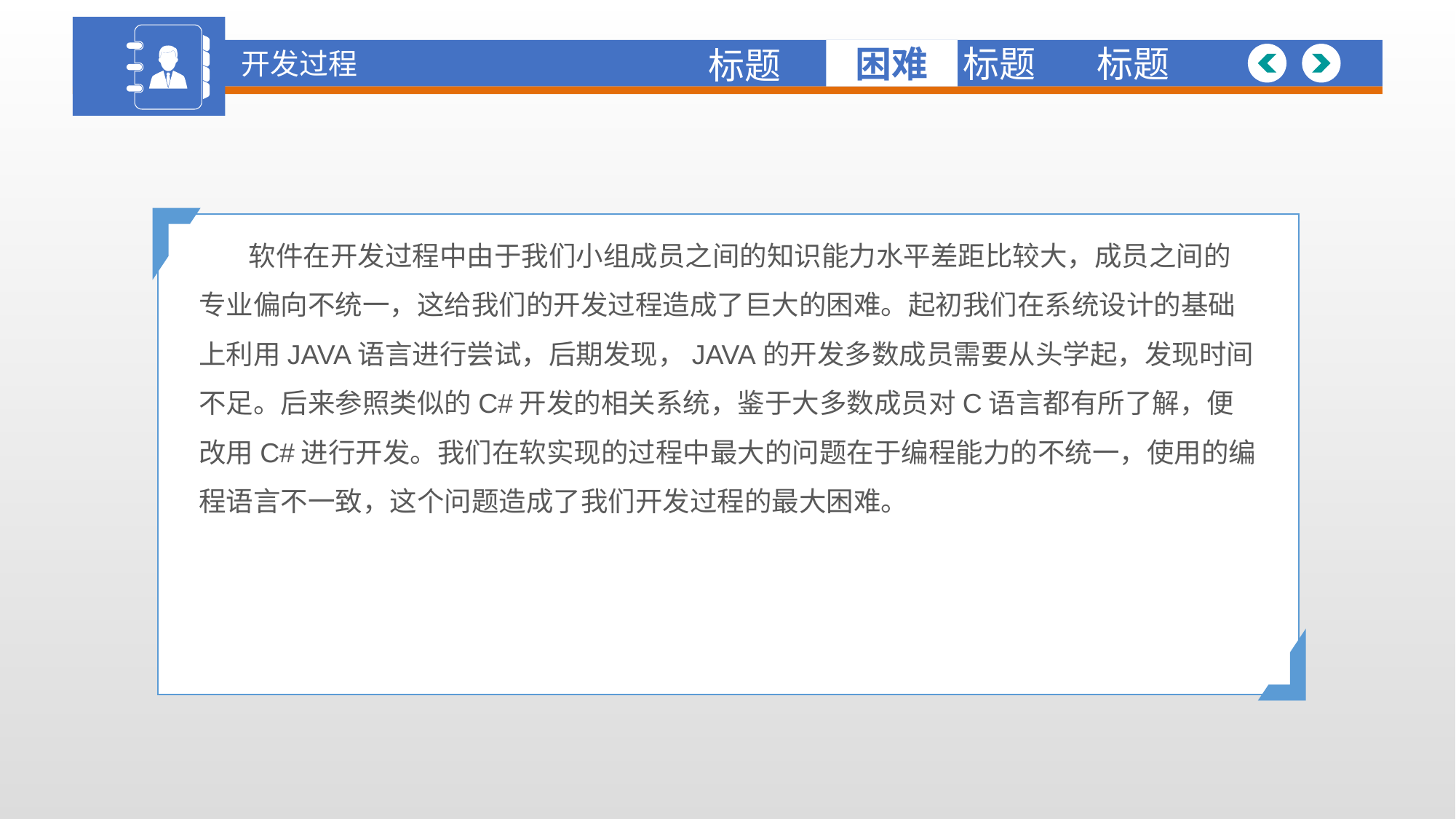

开发过程

困难
标题
标题
标题

       软件在开发过程中由于我们小组成员之间的知识能力水平差距比较大，成员之间的专业偏向不统一，这给我们的开发过程造成了巨大的困难。起初我们在系统设计的基础上利用JAVA语言进行尝试，后期发现，JAVA的开发多数成员需要从头学起，发现时间不足。后来参照类似的C#开发的相关系统，鉴于大多数成员对C语言都有所了解，便改用C#进行开发。我们在软实现的过程中最大的问题在于编程能力的不统一，使用的编程语言不一致，这个问题造成了我们开发过程的最大困难。